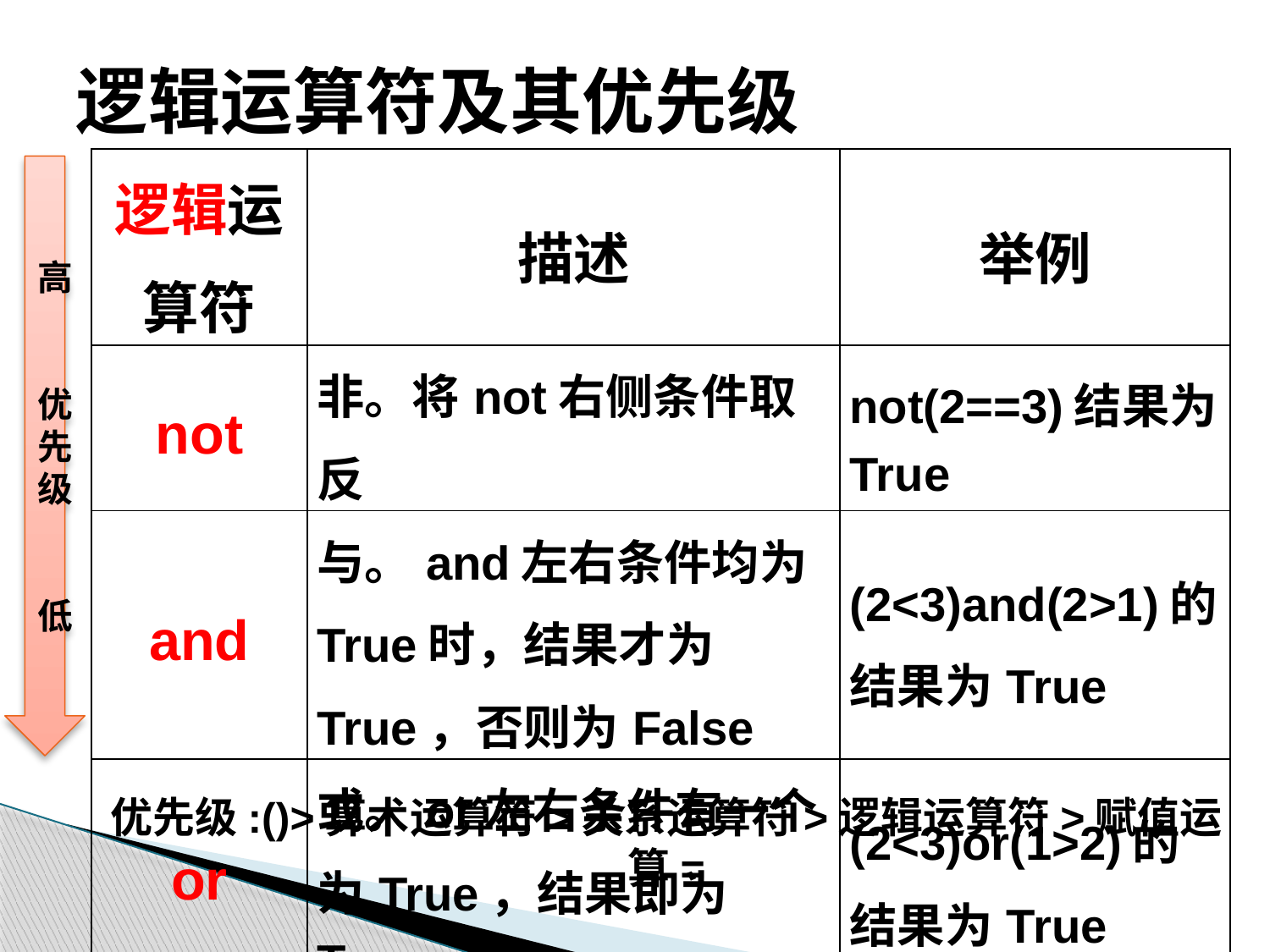

# 逻辑运算符及其优先级
| 逻辑运算符 | 描述 | 举例 |
| --- | --- | --- |
| not | 非。将not右侧条件取反 | not(2==3)结果为True |
| and | 与。and左右条件均为True时，结果才为True，否则为False | (2<3)and(2>1)的结果为True |
| or | 或。or左右条件有一个为True，结果即为True | (2<3)or(1>2)的结果为True |
高

优先级

低
优先级:()>算术运算符>关系运算符>逻辑运算符>赋值运算=